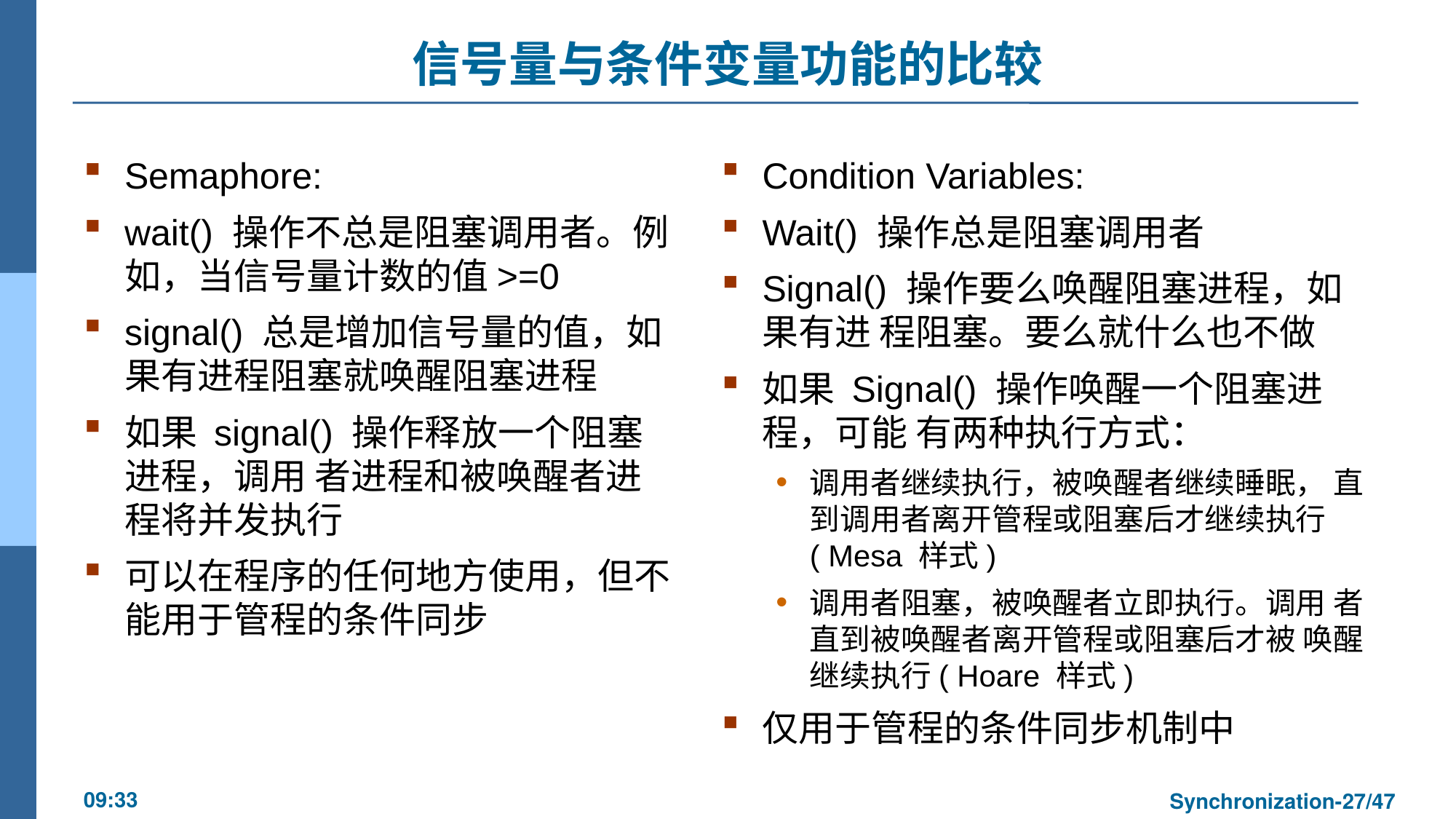

# 信号量与条件变量功能的比较
Semaphore:
wait() 操作不总是阻塞调用者。例如，当信号量计数的值>=0
signal() 总是增加信号量的值，如果有进程阻塞就唤醒阻塞进程
如果 signal() 操作释放一个阻塞进程，调用 者进程和被唤醒者进程将并发执行
可以在程序的任何地方使用，但不能用于管程的条件同步
Condition Variables:
Wait() 操作总是阻塞调用者
Signal() 操作要么唤醒阻塞进程，如果有进 程阻塞。要么就什么也不做
如果 Signal() 操作唤醒一个阻塞进程，可能 有两种执行方式：
调用者继续执行，被唤醒者继续睡眠， 直到调用者离开管程或阻塞后才继续执行( Mesa 样式)
调用者阻塞，被唤醒者立即执行。调用 者直到被唤醒者离开管程或阻塞后才被 唤醒继续执行( Hoare 样式)
仅用于管程的条件同步机制中